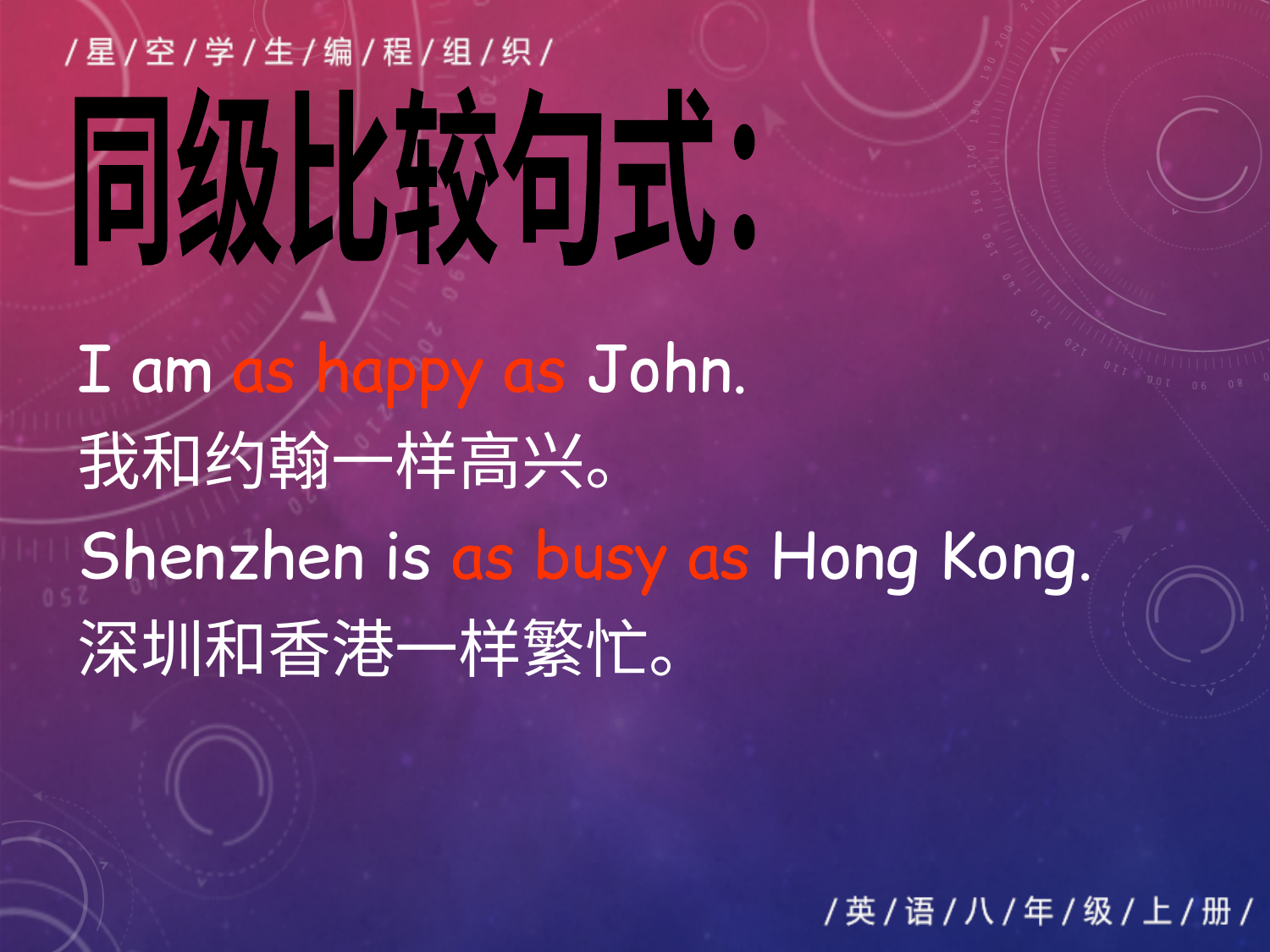

同级比较句式：
I am as happy as John.
我和约翰一样高兴。
Shenzhen is as busy as Hong Kong.
深圳和香港一样繁忙。